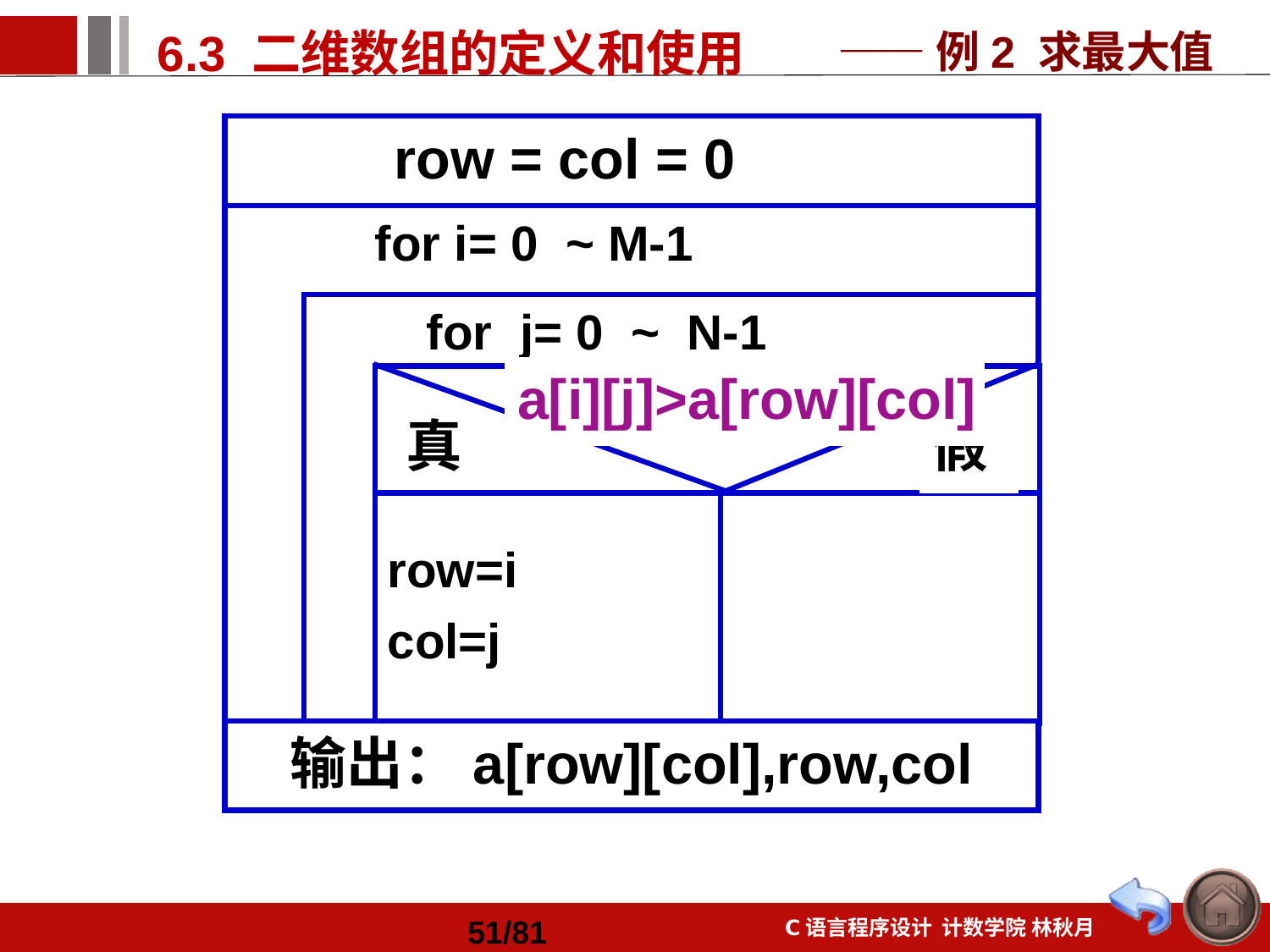

——例2 求最大值
          row = col = 0
          for i= 0  ~ M-1
        for  j= 0  ~  N-1
a[i][j]>a[row][col]

row=i
col=j
真
假
输出：a[row][col],row,col